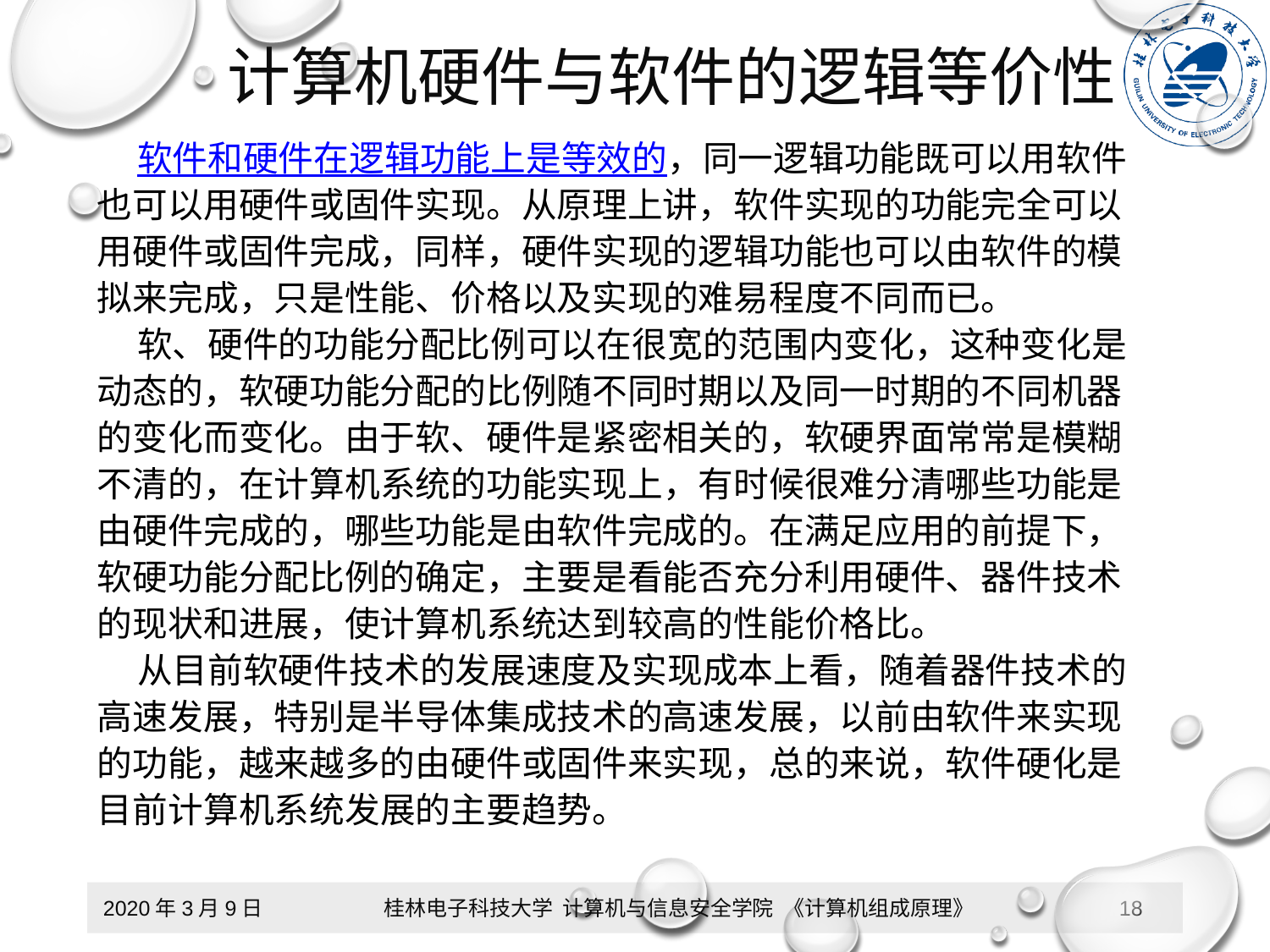

计算机硬件与软件的逻辑等价性
    软件和硬件在逻辑功能上是等效的，同一逻辑功能既可以用软件也可以用硬件或固件实现。从原理上讲，软件实现的功能完全可以用硬件或固件完成，同样，硬件实现的逻辑功能也可以由软件的模拟来完成，只是性能、价格以及实现的难易程度不同而已。
    软、硬件的功能分配比例可以在很宽的范围内变化，这种变化是动态的，软硬功能分配的比例随不同时期以及同一时期的不同机器的变化而变化。由于软、硬件是紧密相关的，软硬界面常常是模糊不清的，在计算机系统的功能实现上，有时候很难分清哪些功能是由硬件完成的，哪些功能是由软件完成的。在满足应用的前提下，软硬功能分配比例的确定，主要是看能否充分利用硬件、器件技术的现状和进展，使计算机系统达到较高的性能价格比。
    从目前软硬件技术的发展速度及实现成本上看，随着器件技术的高速发展，特别是半导体集成技术的高速发展，以前由软件来实现的功能，越来越多的由硬件或固件来实现，总的来说，软件硬化是目前计算机系统发展的主要趋势。
桂林电子科技大学  计算机与信息安全学院  《计算机组成原理》
2020年3月9日
18